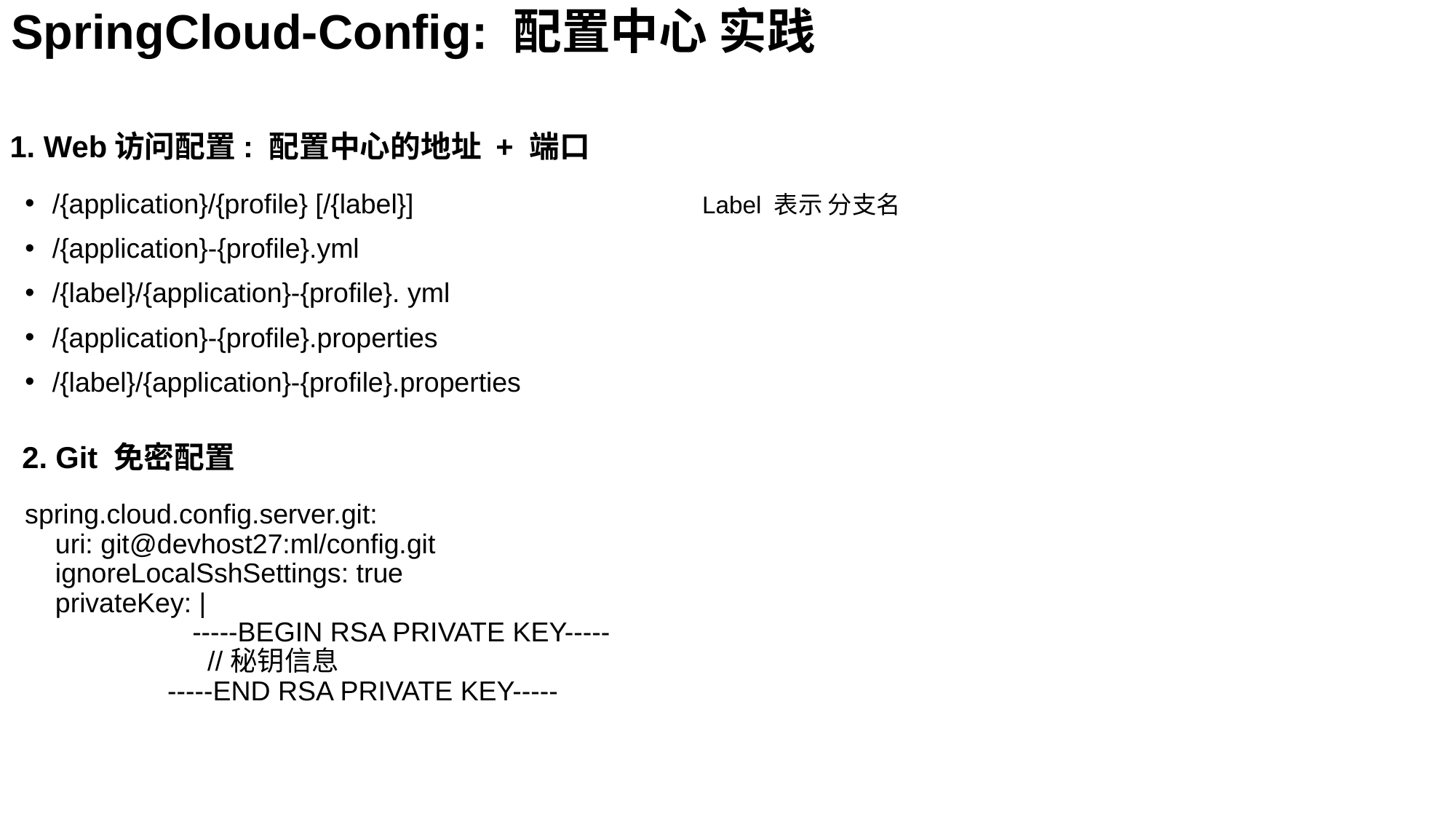

# SpringCloud-Config: 配置中心 实践
1. Web访问配置: 配置中心的地址 + 端口
/{application}/{profile} [/{label}]
/{application}-{profile}.yml
/{label}/{application}-{profile}. yml
/{application}-{profile}.properties
/{label}/{application}-{profile}.properties
Label 表示 分支名
2. Git 免密配置
spring.cloud.config.server.git:
    uri: git@devhost27:ml/config.git
    ignoreLocalSshSettings: true
    privateKey: |
                      -----BEGIN RSA PRIVATE KEY-----
                        //秘钥信息
                      -----END RSA PRIVATE KEY-----